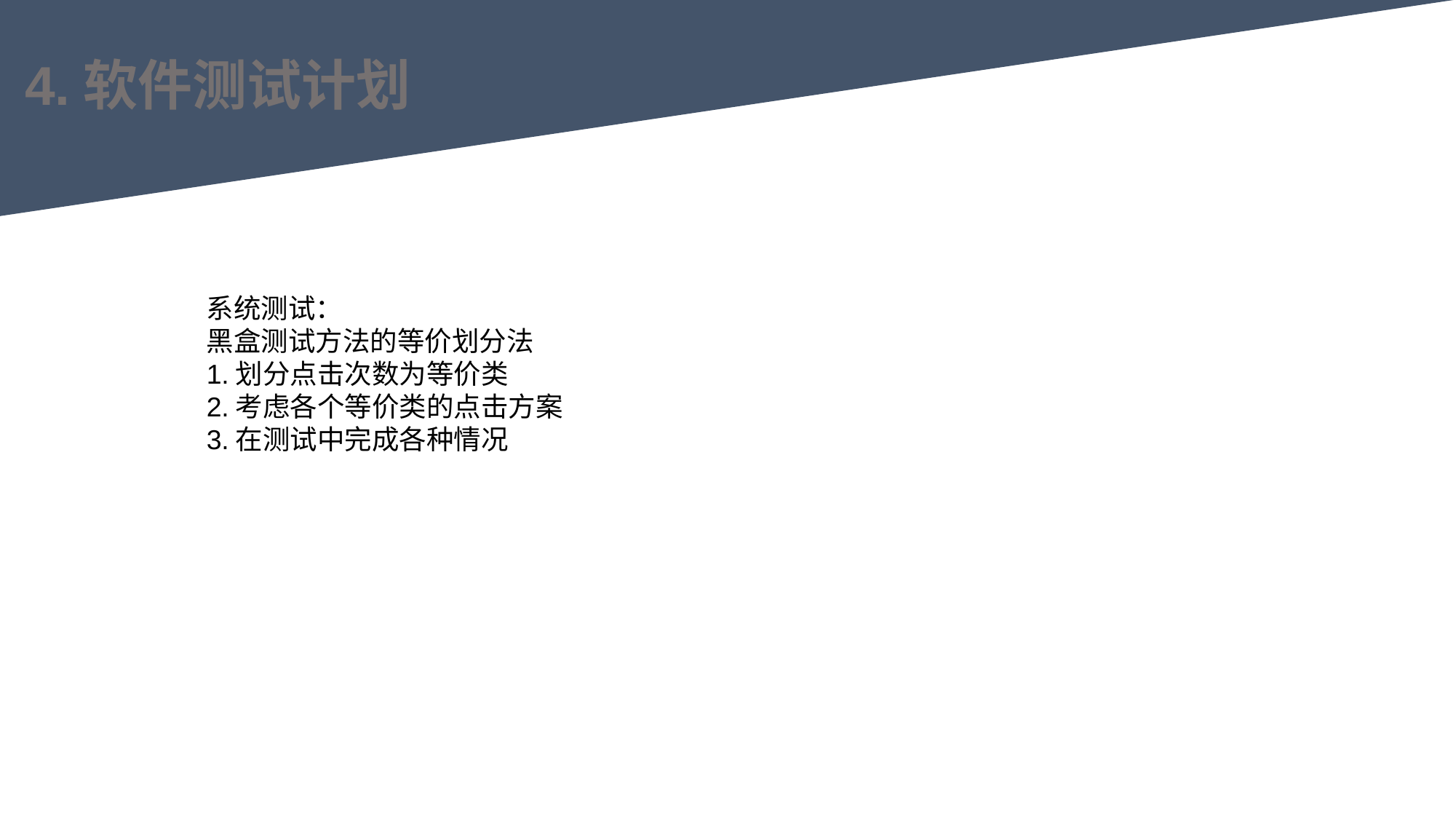

4.软件测试计划
系统测试：
黑盒测试方法的等价划分法
1.划分点击次数为等价类
2.考虑各个等价类的点击方案
3.在测试中完成各种情况